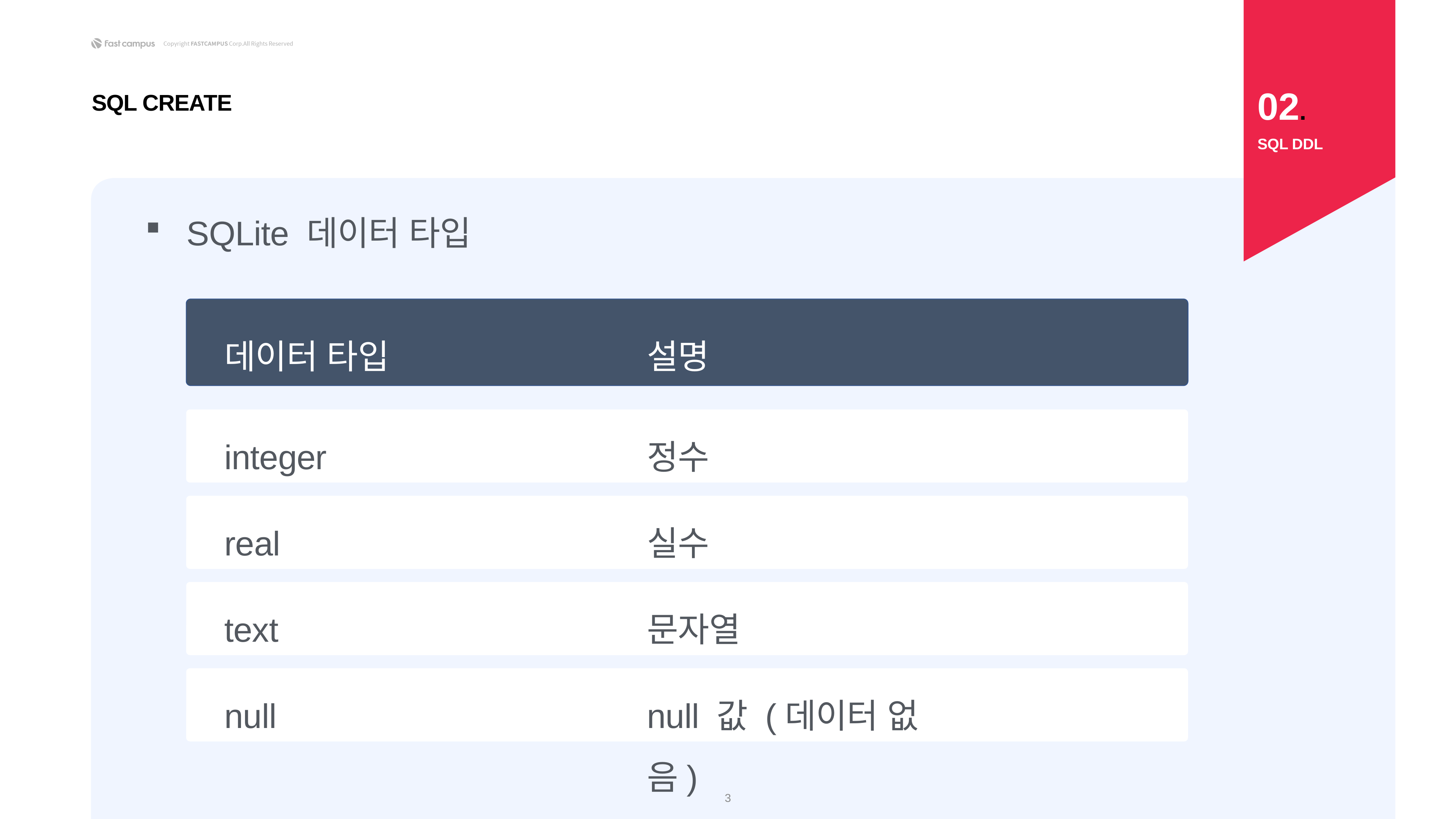

02.
SQL CREATE
SQL DDL
SQLite 데이터 타입

데이터 타입
설명

정수
integer

실수
real

문자열
text

null 값 (데이터 없음)
null
3